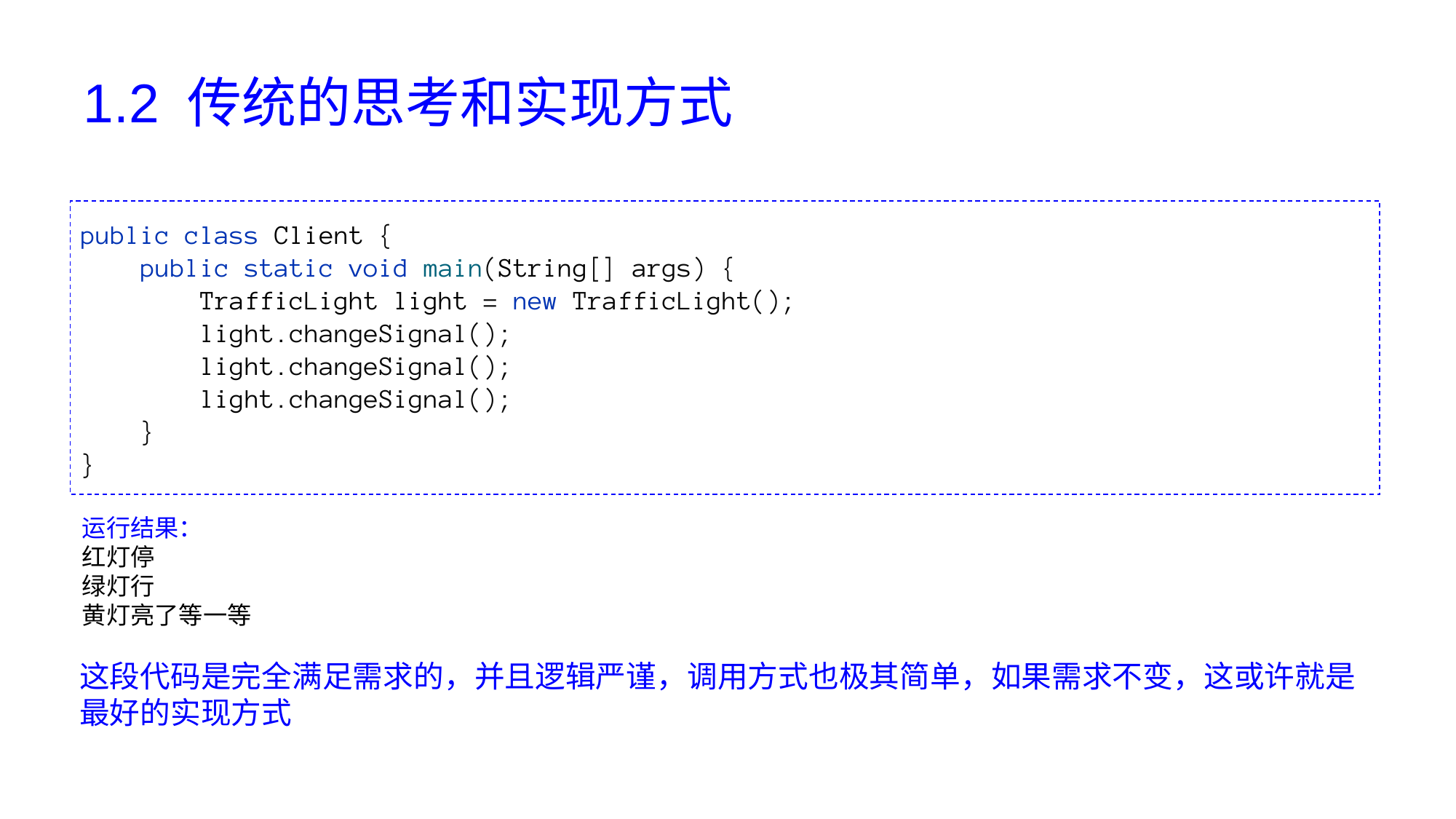

# 1.2 传统的思考和实现方式
public class Client {
    public static void main(String[] args) {
        TrafficLight light = new TrafficLight();
        light.changeSignal();
        light.changeSignal();
        light.changeSignal();
    }
}
运行结果：
红灯停
绿灯行
黄灯亮了等一等
这段代码是完全满足需求的，并且逻辑严谨，调用方式也极其简单，如果需求不变，这或许就是最好的实现方式
7